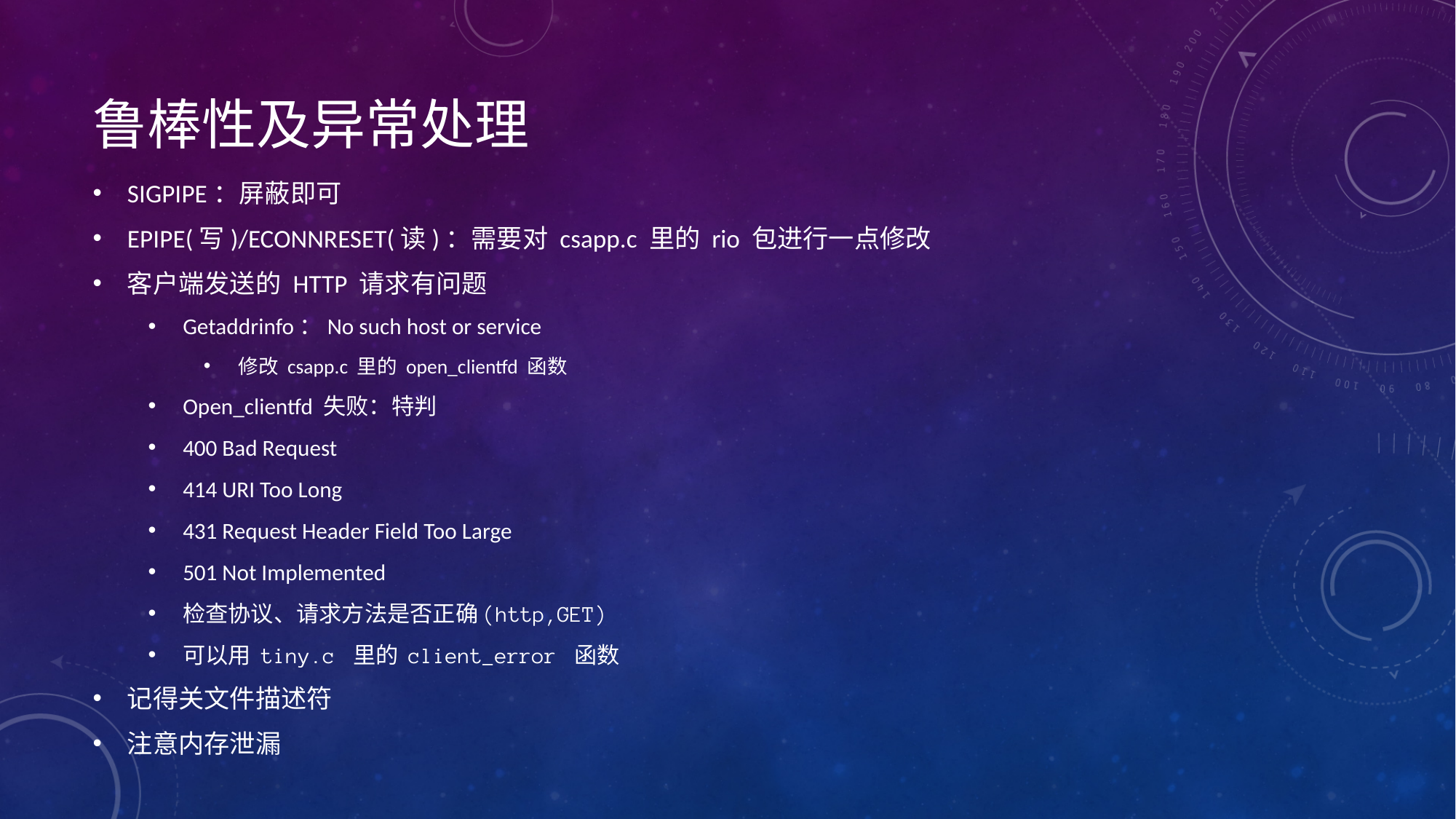

# 鲁棒性及异常处理
SIGPIPE：屏蔽即可
EPIPE(写)/ECONNRESET(读)：需要对 csapp.c 里的 rio 包进行一点修改
客户端发送的 HTTP 请求有问题
Getaddrinfo：No such host or service
修改 csapp.c 里的 open_clientfd 函数
Open_clientfd 失败：特判
400 Bad Request
414 URI Too Long
431 Request Header Field Too Large
501 Not Implemented
检查协议、请求方法是否正确(http,GET)
可以用 tiny.c 里的 client_error 函数
记得关文件描述符
注意内存泄漏